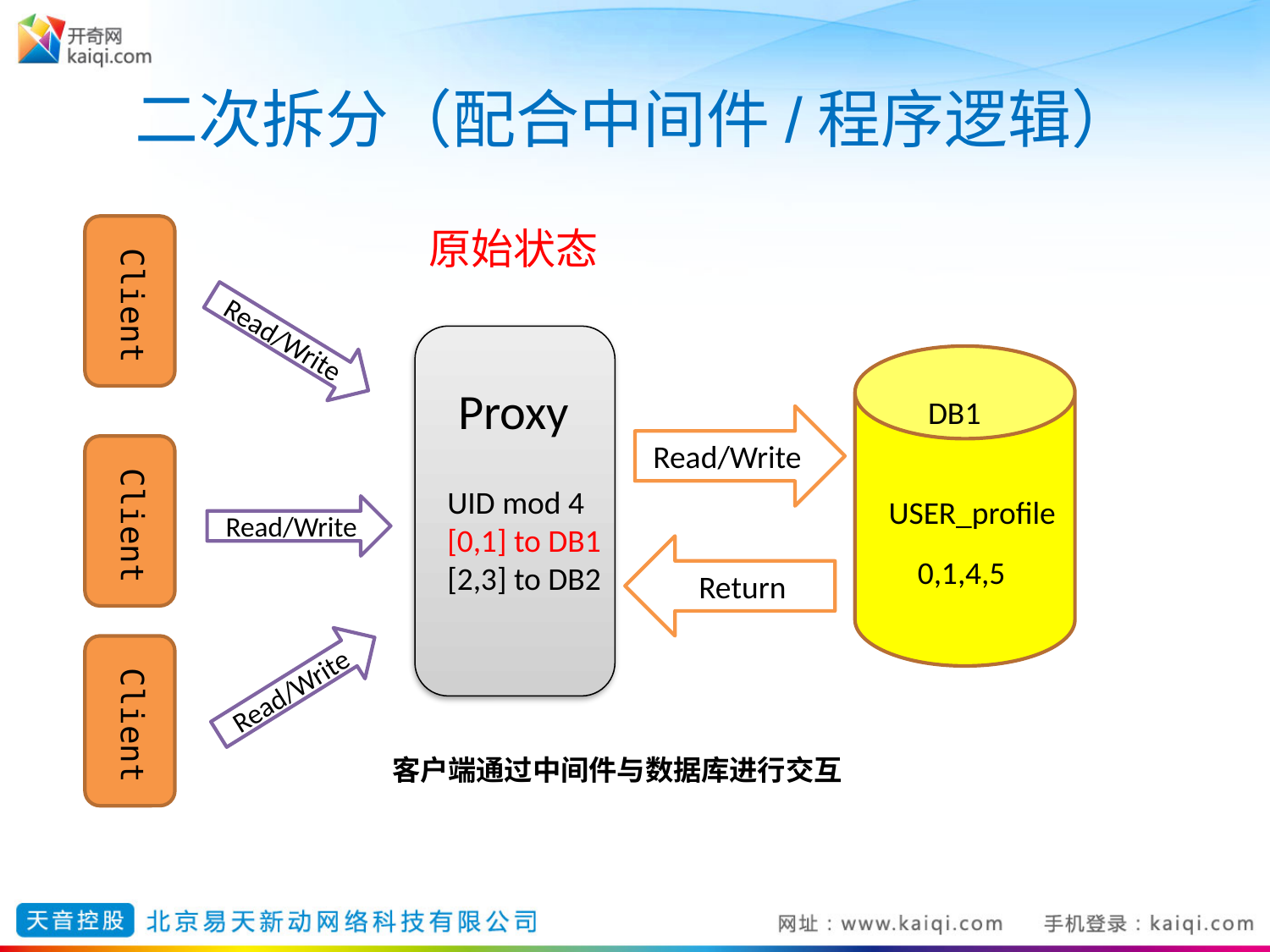

# 二次拆分（配合中间件/程序逻辑）

Client
原始状态
Read/Write
Read/Write
Read/Write

Proxy
UID mod 4
[0,1] to DB1
[2,3] to DB2

DB1
Read/Write

Client
USER_profile
Return
0,1,4,5

Client
客户端通过中间件与数据库进行交互